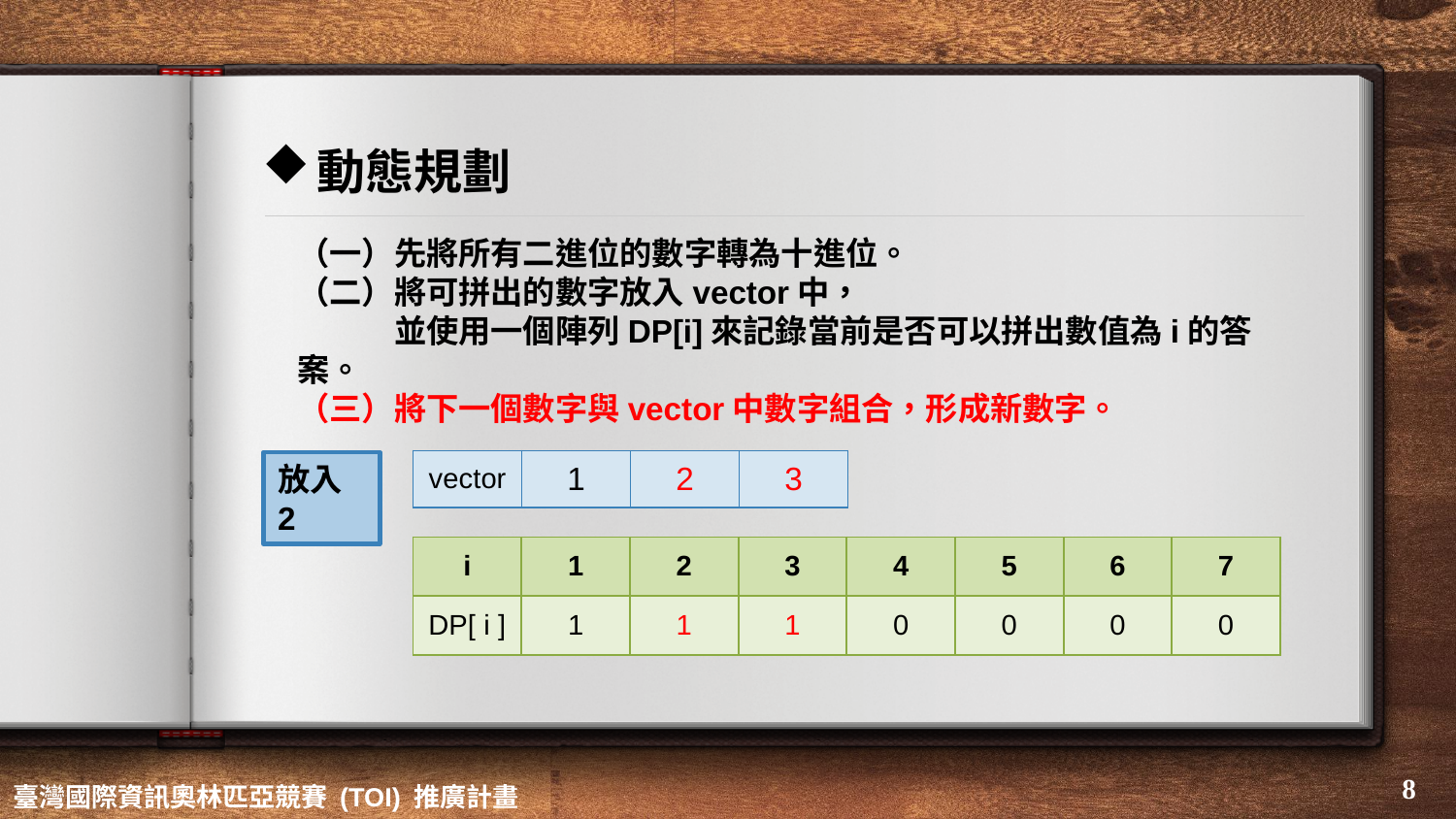

# 動態規劃
（一）先將所有二進位的數字轉為十進位。
（二）將可拼出的數字放入vector中，
　　　並使用一個陣列DP[i]來記錄當前是否可以拼出數值為i的答案。
（三）將下一個數字與vector中數字組合，形成新數字。
| vector | 1 | 2 | 3 |
| --- | --- | --- | --- |
放入2
| i | 1 | 2 | 3 | 4 | 5 | 6 | 7 |
| --- | --- | --- | --- | --- | --- | --- | --- |
| DP[ i ] | 1 | 1 | 1 | 0 | 0 | 0 | 0 |
8